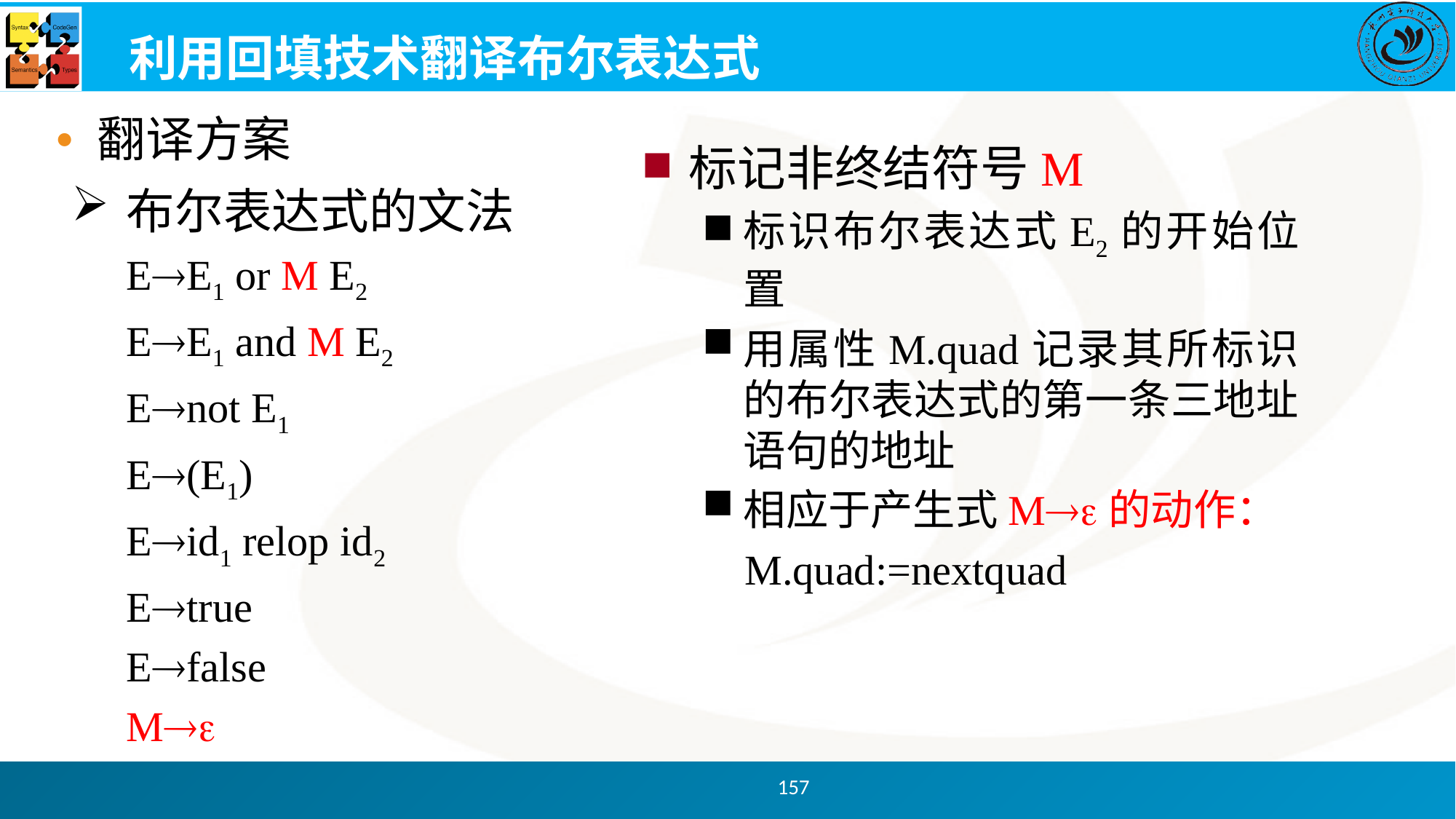

# 利用回填技术翻译布尔表达式
翻译方案
标记非终结符号M
标识布尔表达式E2的开始位置
用属性M.quad记录其所标识的布尔表达式的第一条三地址语句的地址
相应于产生式M→ε的动作：
    M.quad:=nextquad

布尔表达式的文法
E→E1 or M E2
E→E1 and M E2
E→not E1
E→(E1)
E→id1 relop id2
E→true
E→false
M→ε
157